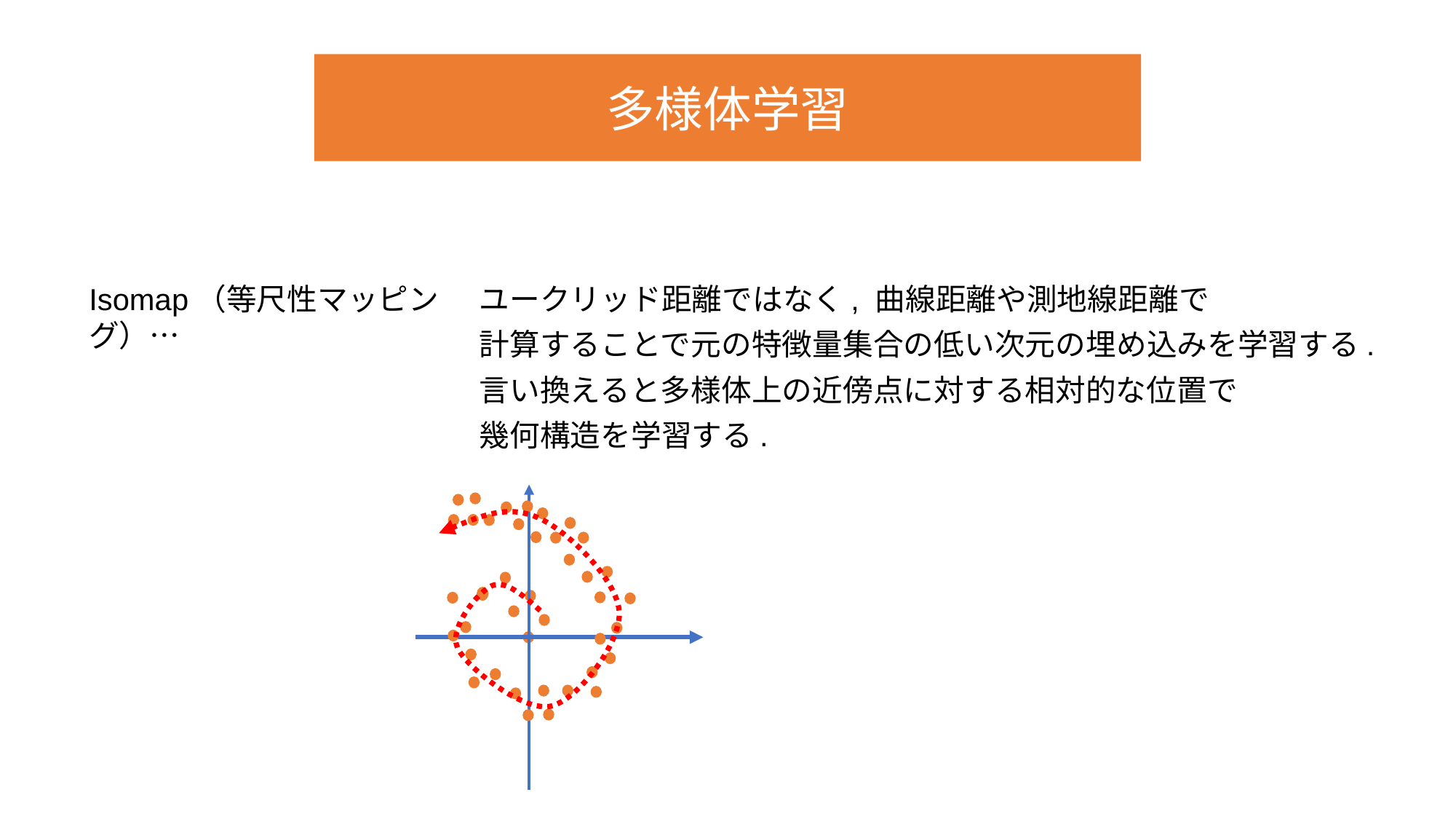

多様体学習
Isomap（等尺性マッピング）…
ユークリッド距離ではなく, 曲線距離や測地線距離で
計算することで元の特徴量集合の低い次元の埋め込みを学習する.
言い換えると多様体上の近傍点に対する相対的な位置で
幾何構造を学習する.